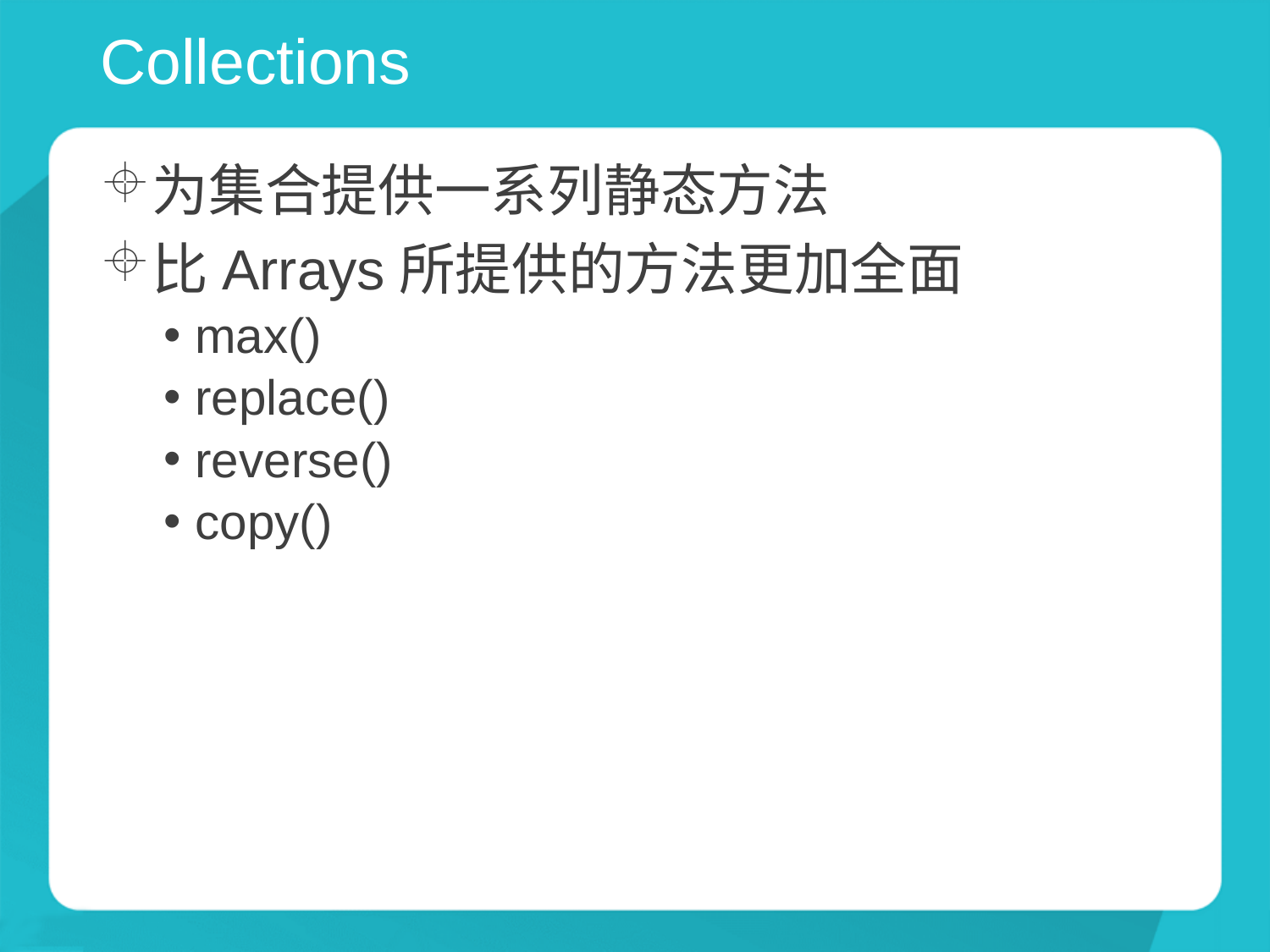

# Collections
为集合提供一系列静态方法
比Arrays所提供的方法更加全面
max()
replace()
reverse()
copy()